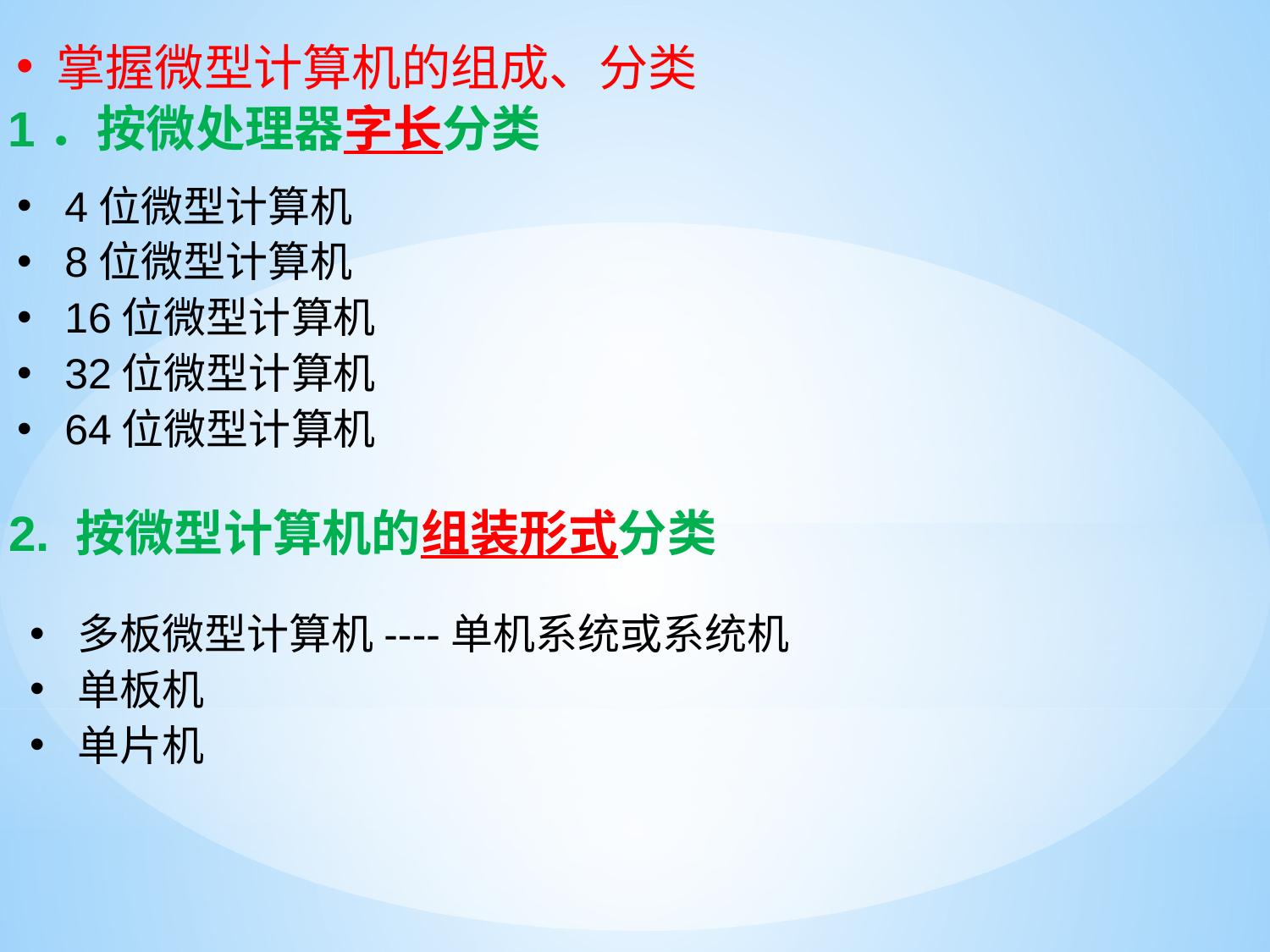

掌握微型计算机的组成、分类
1．按微处理器字长分类
4位微型计算机
8位微型计算机
16位微型计算机
32位微型计算机
64位微型计算机
# 2. 按微型计算机的组装形式分类
多板微型计算机----单机系统或系统机
单板机
单片机